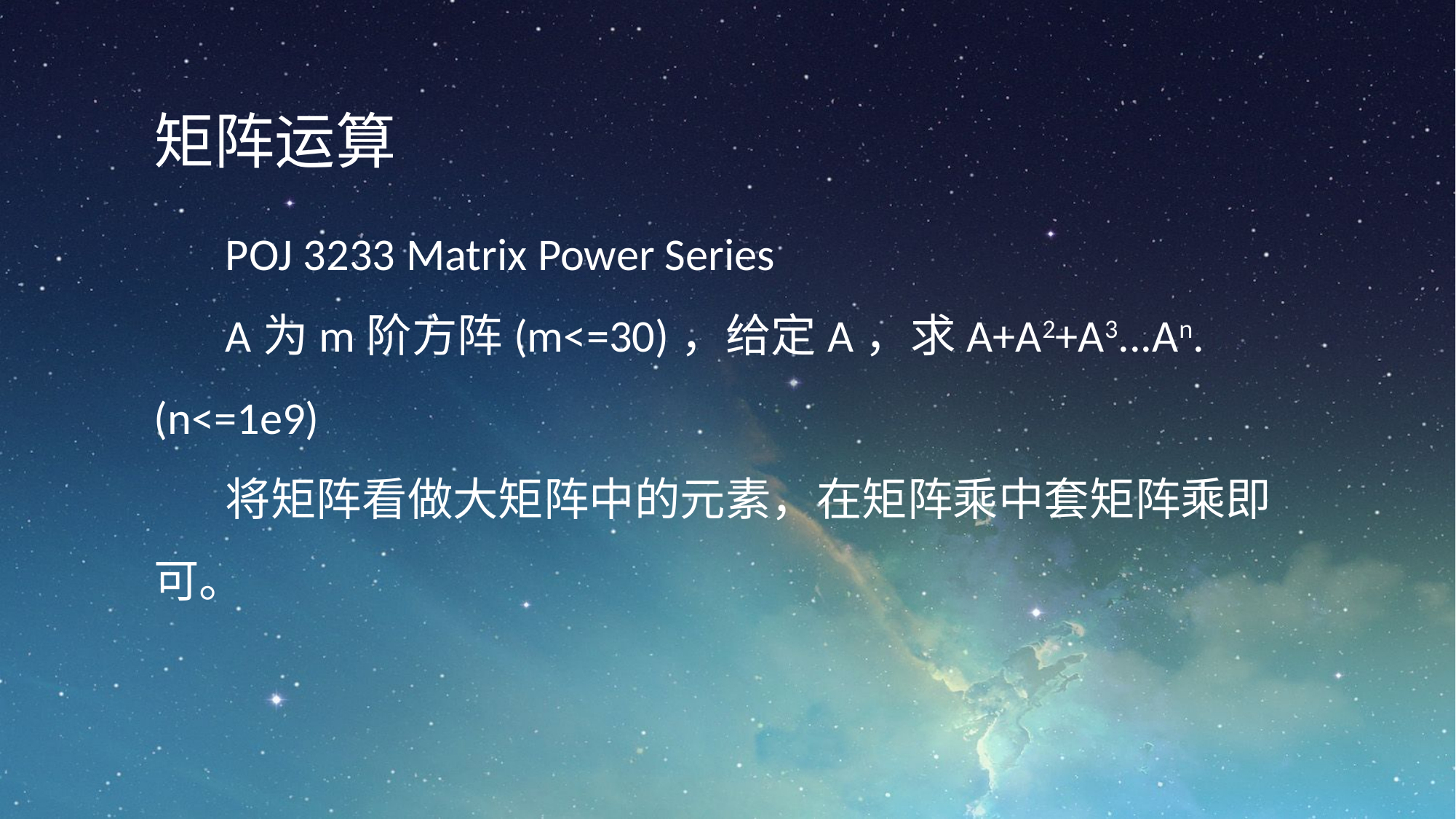

矩阵运算
POJ 3233 Matrix Power Series
A为m阶方阵(m<=30)，给定A，求A+A2+A3...An.(n<=1e9)
将矩阵看做大矩阵中的元素，在矩阵乘中套矩阵乘即可。